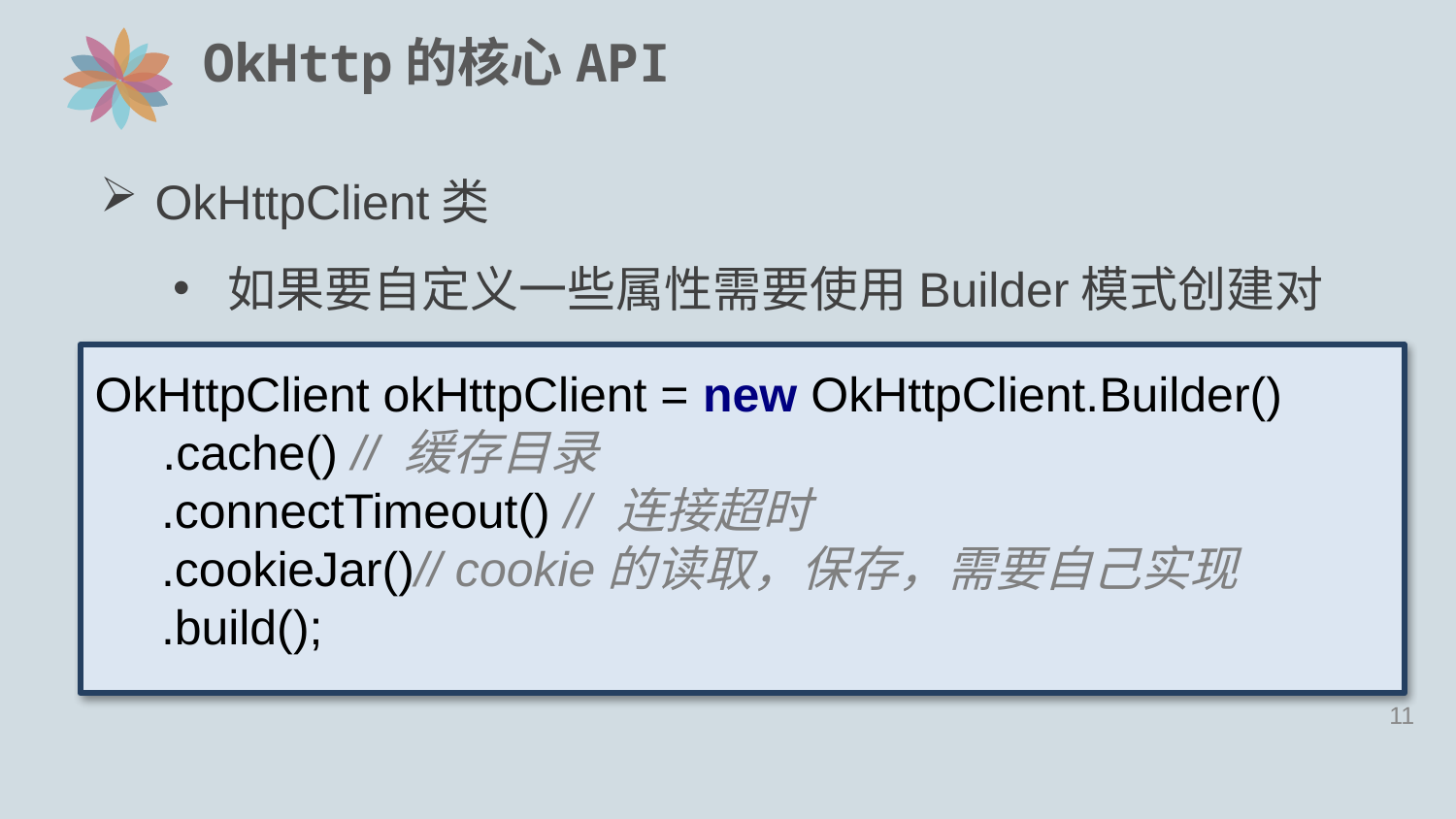

# OkHttp的核心API
OkHttpClient类
如果要自定义一些属性需要使用Builder模式创建对象：
OkHttpClient okHttpClient = new OkHttpClient.Builder()
     .cache() // 缓存目录
     .connectTimeout() // 连接超时
     .cookieJar()// cookie的读取，保存，需要自己实现
     .build();

11